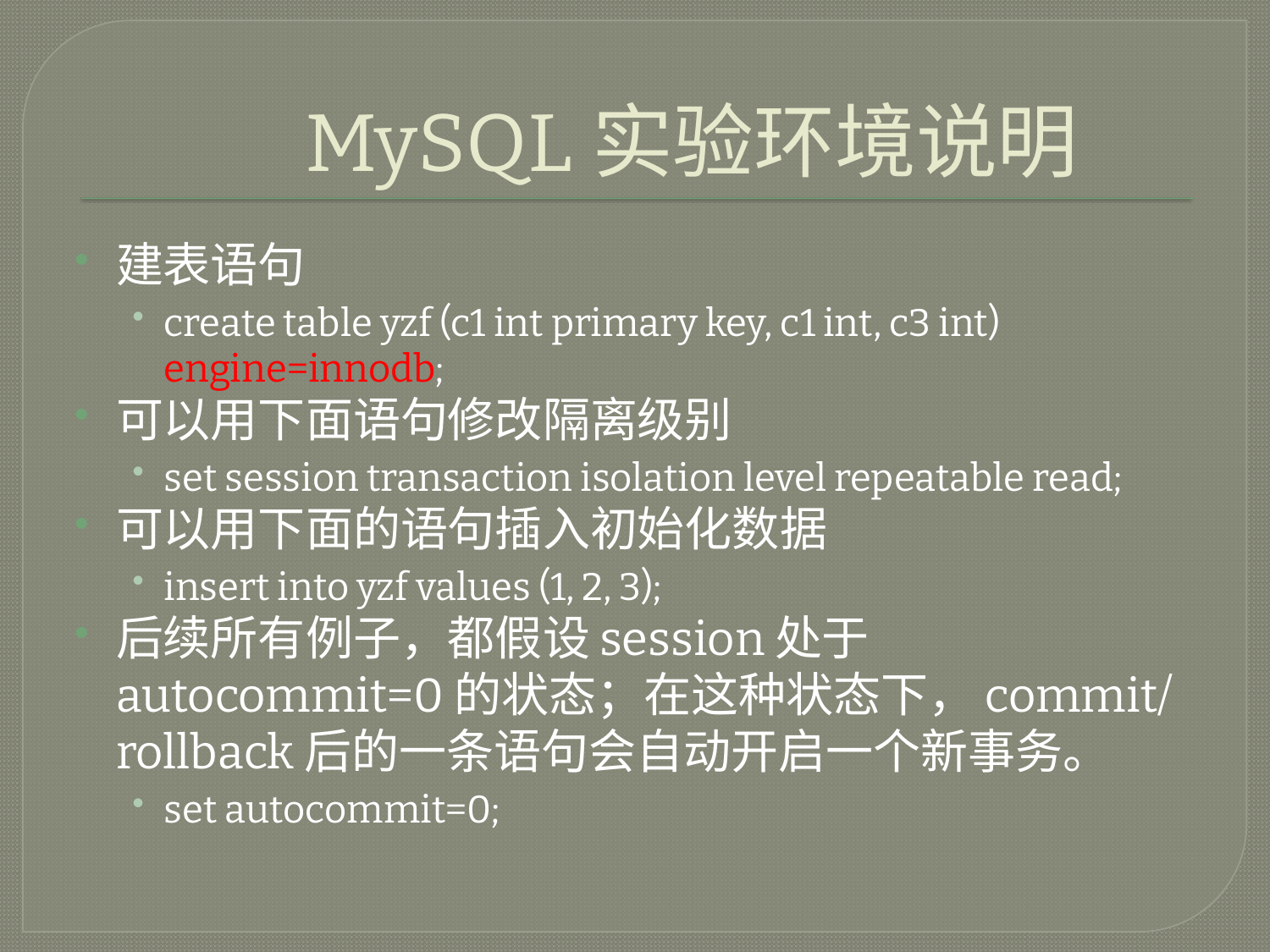

# MySQL实验环境说明
建表语句
create table yzf (c1 int primary key, c1 int, c3 int) engine=innodb;
可以用下面语句修改隔离级别
set session transaction isolation level repeatable read;
可以用下面的语句插入初始化数据
insert into yzf values (1, 2, 3);
后续所有例子，都假设session处于autocommit=0的状态；在这种状态下，commit/rollback后的一条语句会自动开启一个新事务。
set autocommit=0;